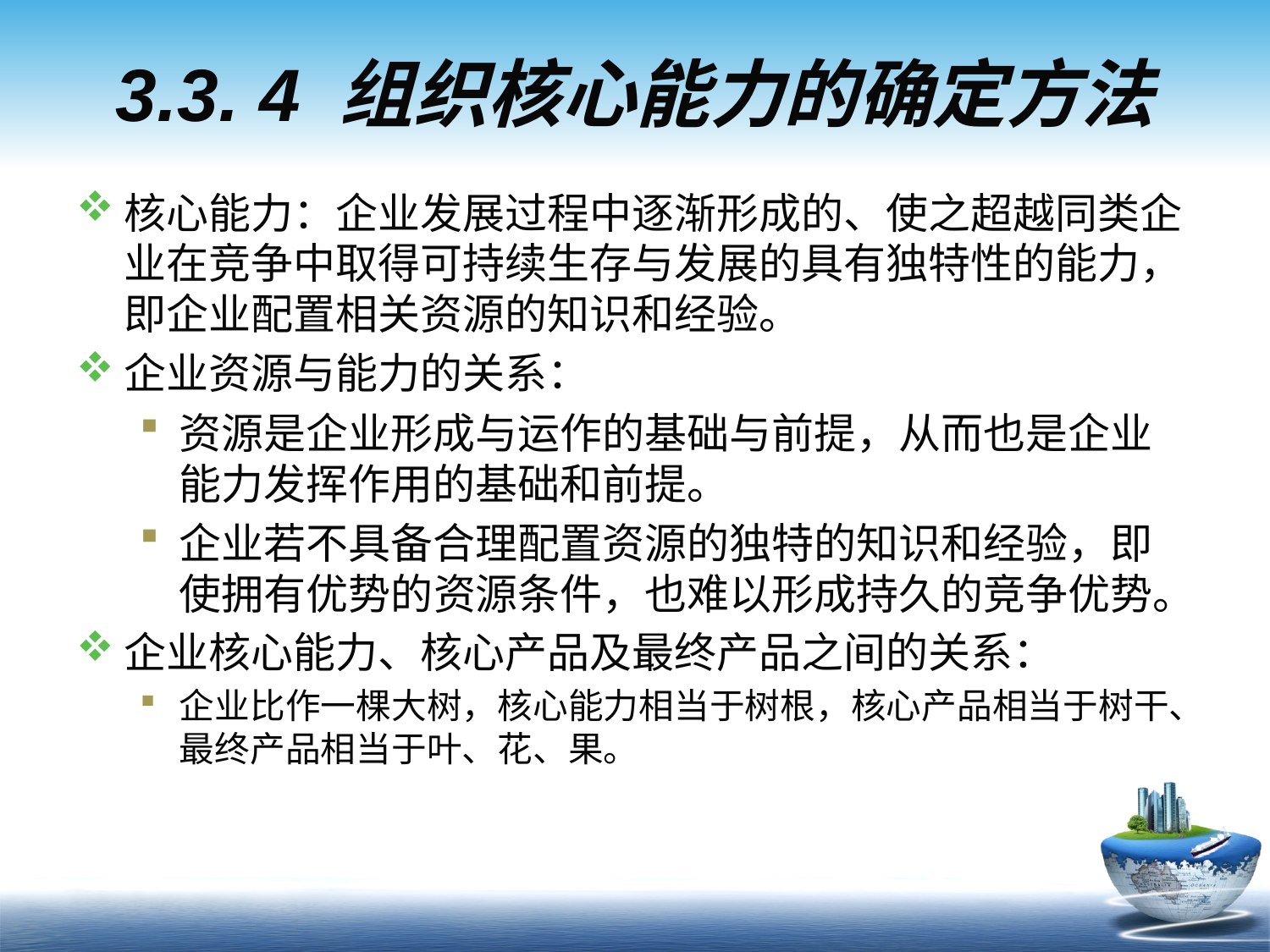

# 3.3. 4 组织核心能力的确定方法
核心能力：企业发展过程中逐渐形成的、使之超越同类企业在竞争中取得可持续生存与发展的具有独特性的能力，即企业配置相关资源的知识和经验。
企业资源与能力的关系：
资源是企业形成与运作的基础与前提，从而也是企业能力发挥作用的基础和前提。
企业若不具备合理配置资源的独特的知识和经验，即使拥有优势的资源条件，也难以形成持久的竞争优势。
企业核心能力、核心产品及最终产品之间的关系：
企业比作一棵大树，核心能力相当于树根，核心产品相当于树干、最终产品相当于叶、花、果。